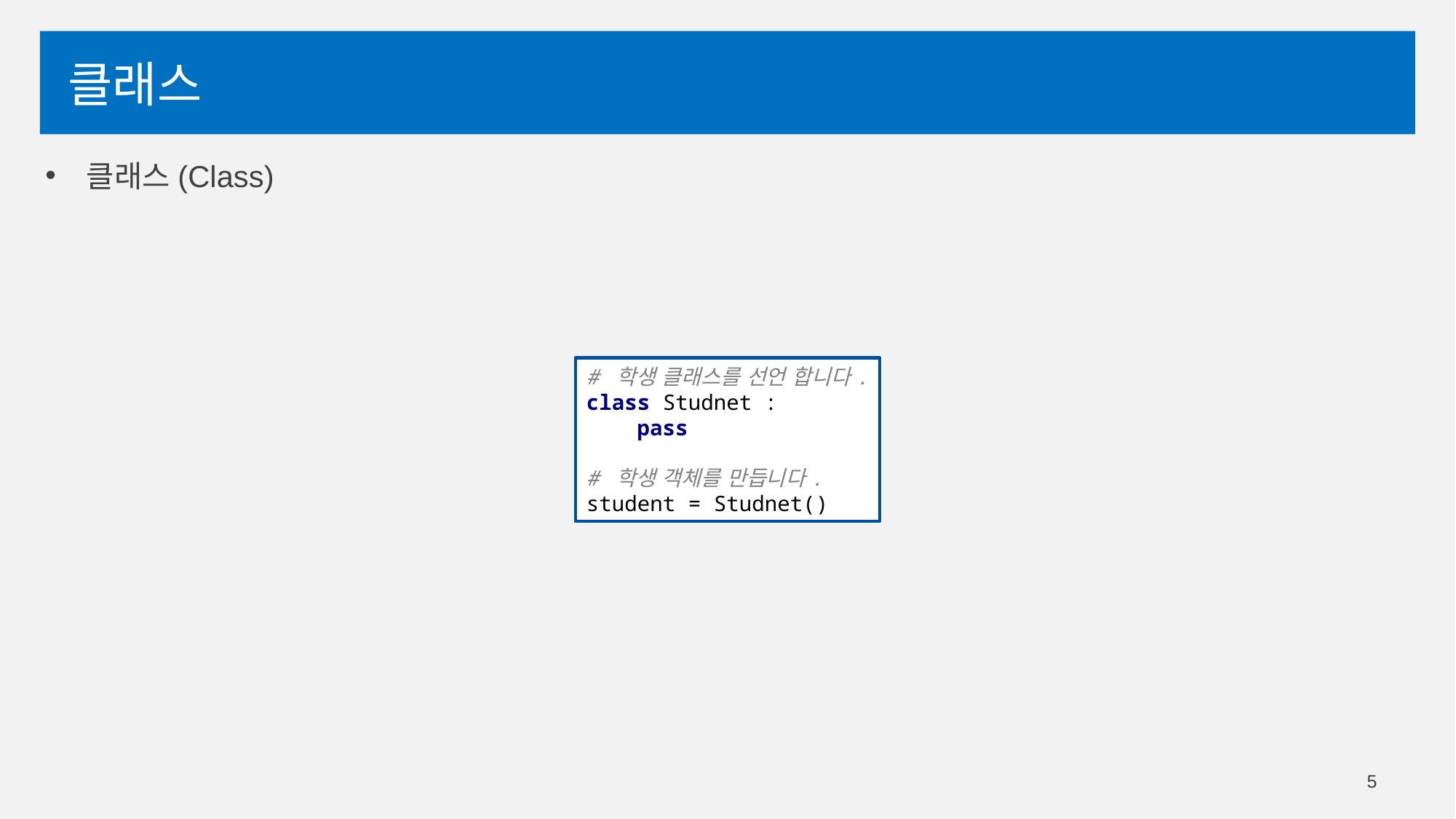

# 클래스
클래스(Class)
# 학생 클래스를 선언 합니다. class Studnet : pass # 학생 객체를 만듭니다. student = Studnet()
5